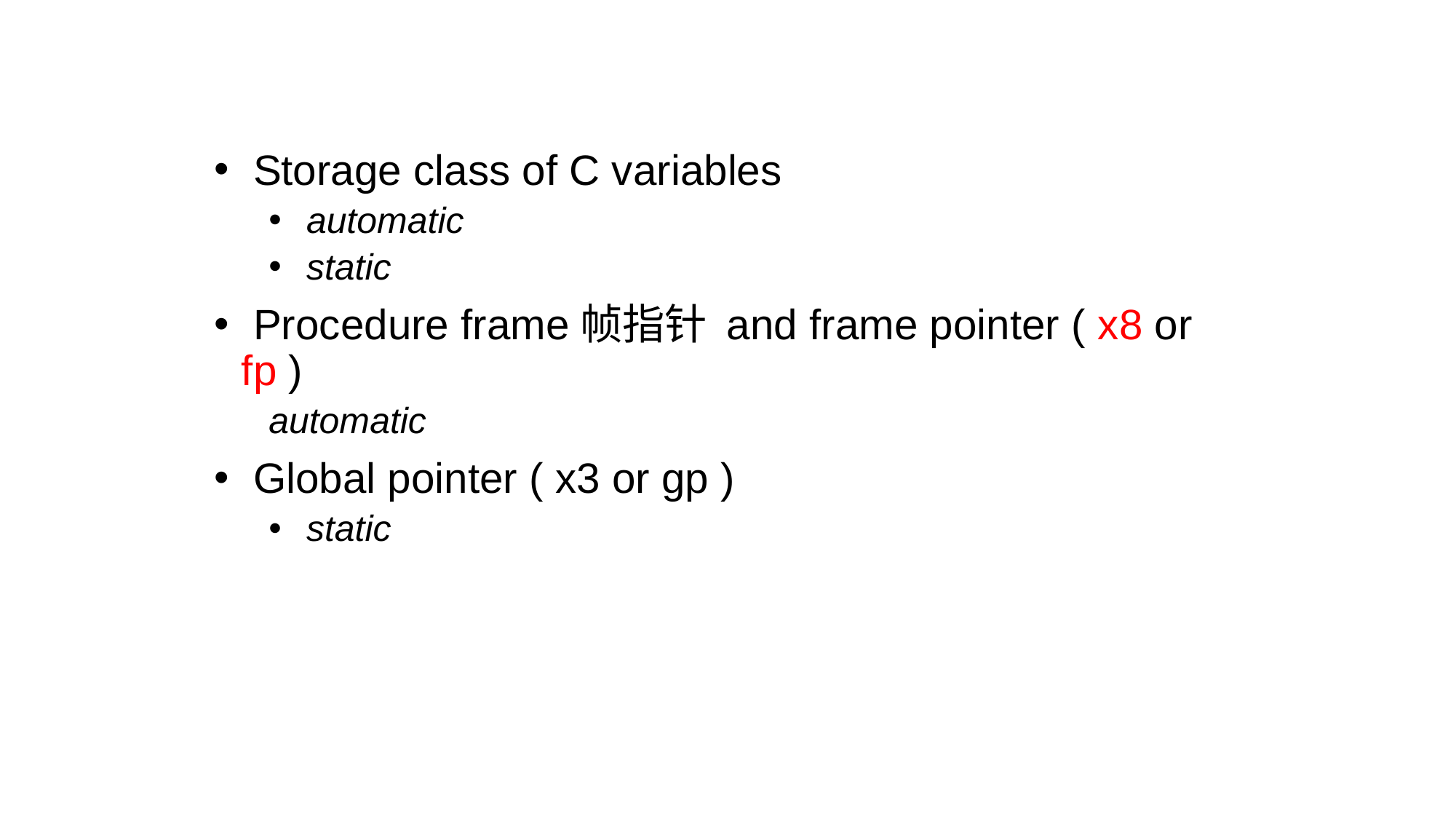

Storage class of C variables
 automatic
 static
 Procedure frame帧指针 and frame pointer ( x8 or fp )
automatic
 Global pointer ( x3 or gp )
 static